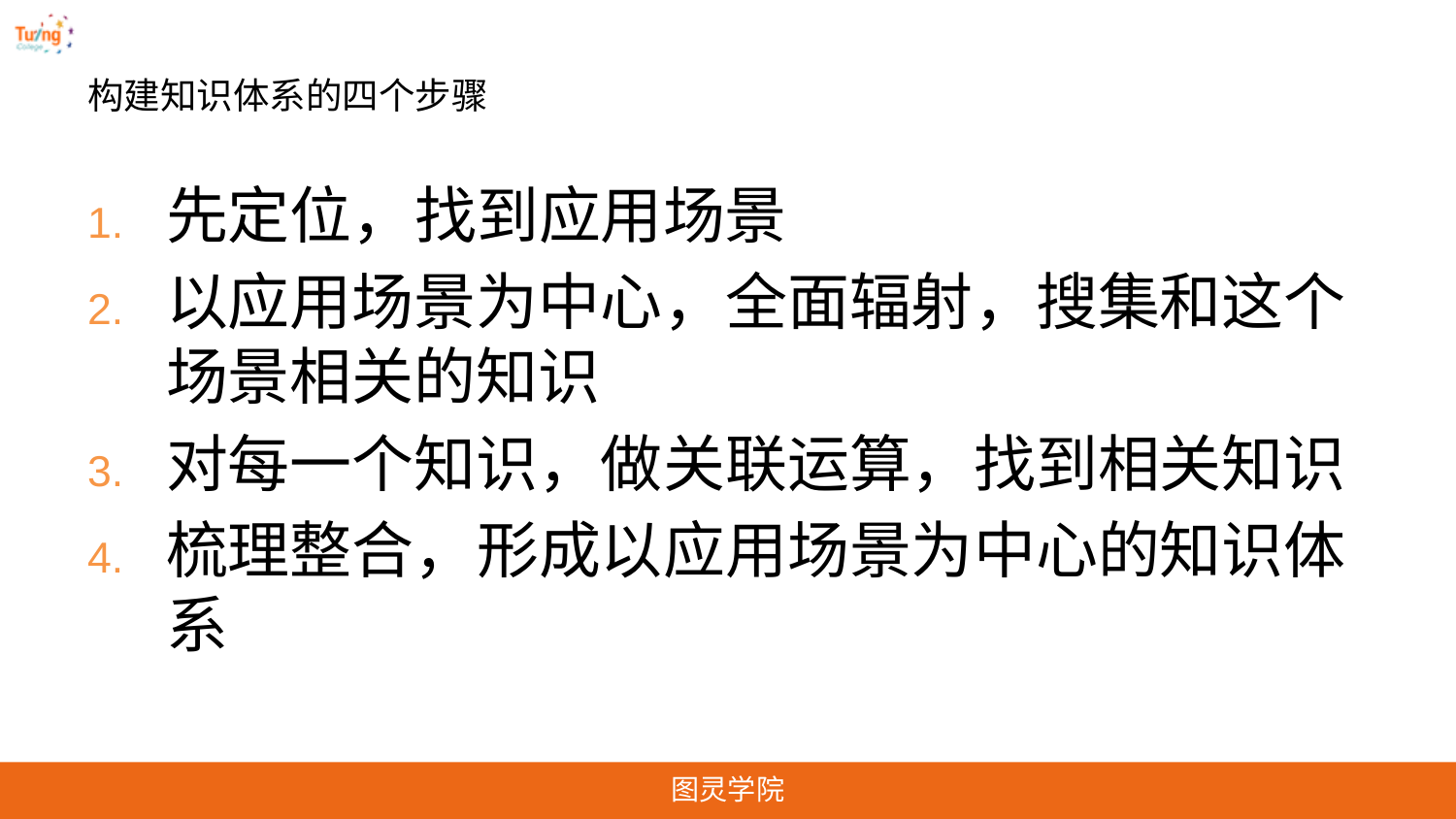

# 构建知识体系的四个步骤
先定位，找到应用场景
以应用场景为中心，全面辐射，搜集和这个场景相关的知识
对每一个知识，做关联运算，找到相关知识
梳理整合，形成以应用场景为中心的知识体系
图灵学院